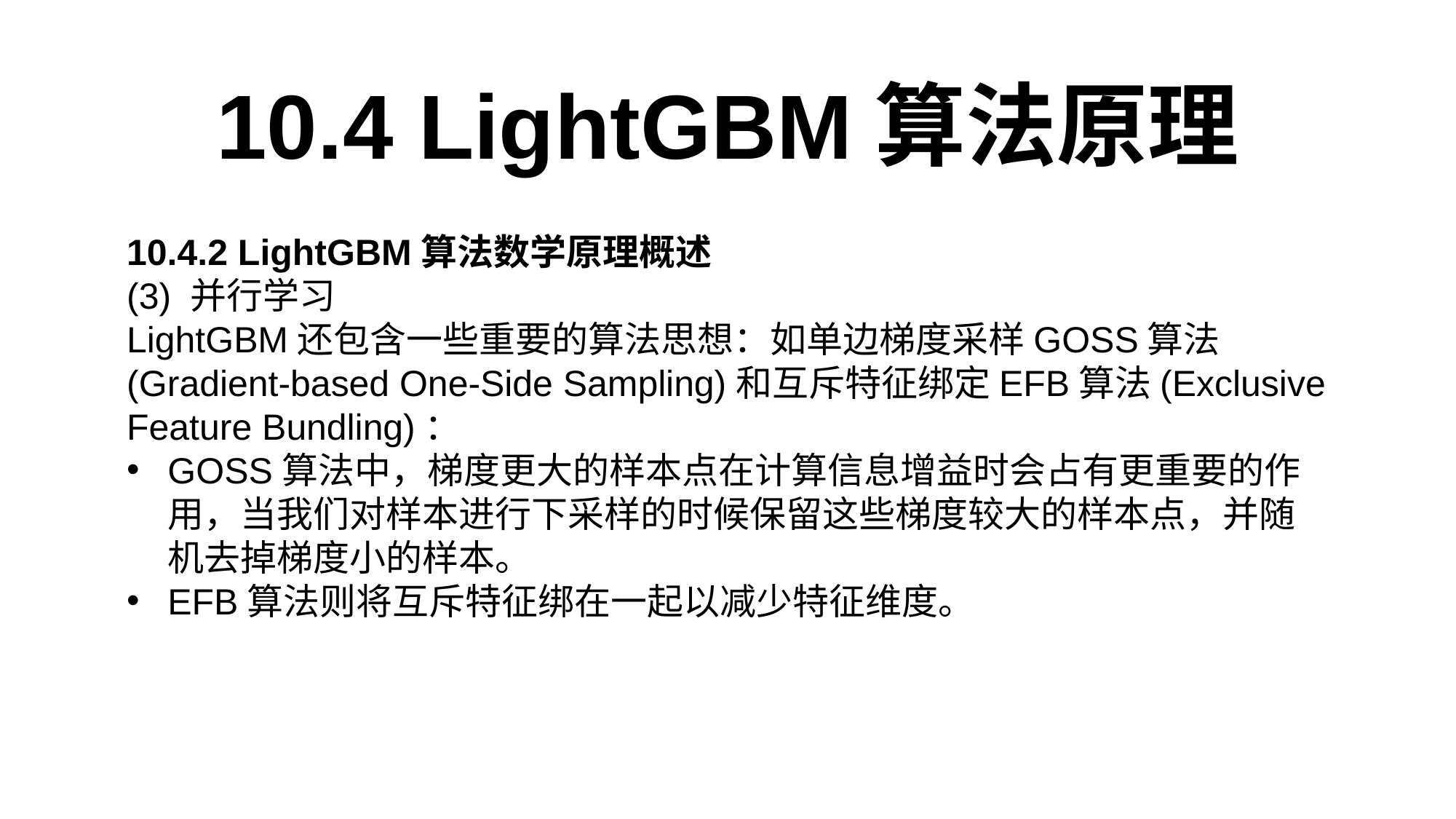

10.4 LightGBM算法原理
10.4.2 LightGBM算法数学原理概述
(3) 并行学习
LightGBM还包含一些重要的算法思想：如单边梯度采样GOSS算法(Gradient-based One-Side Sampling)和互斥特征绑定EFB算法(Exclusive Feature Bundling)：
GOSS算法中，梯度更大的样本点在计算信息增益时会占有更重要的作用，当我们对样本进行下采样的时候保留这些梯度较大的样本点，并随机去掉梯度小的样本。
EFB算法则将互斥特征绑在一起以减少特征维度。